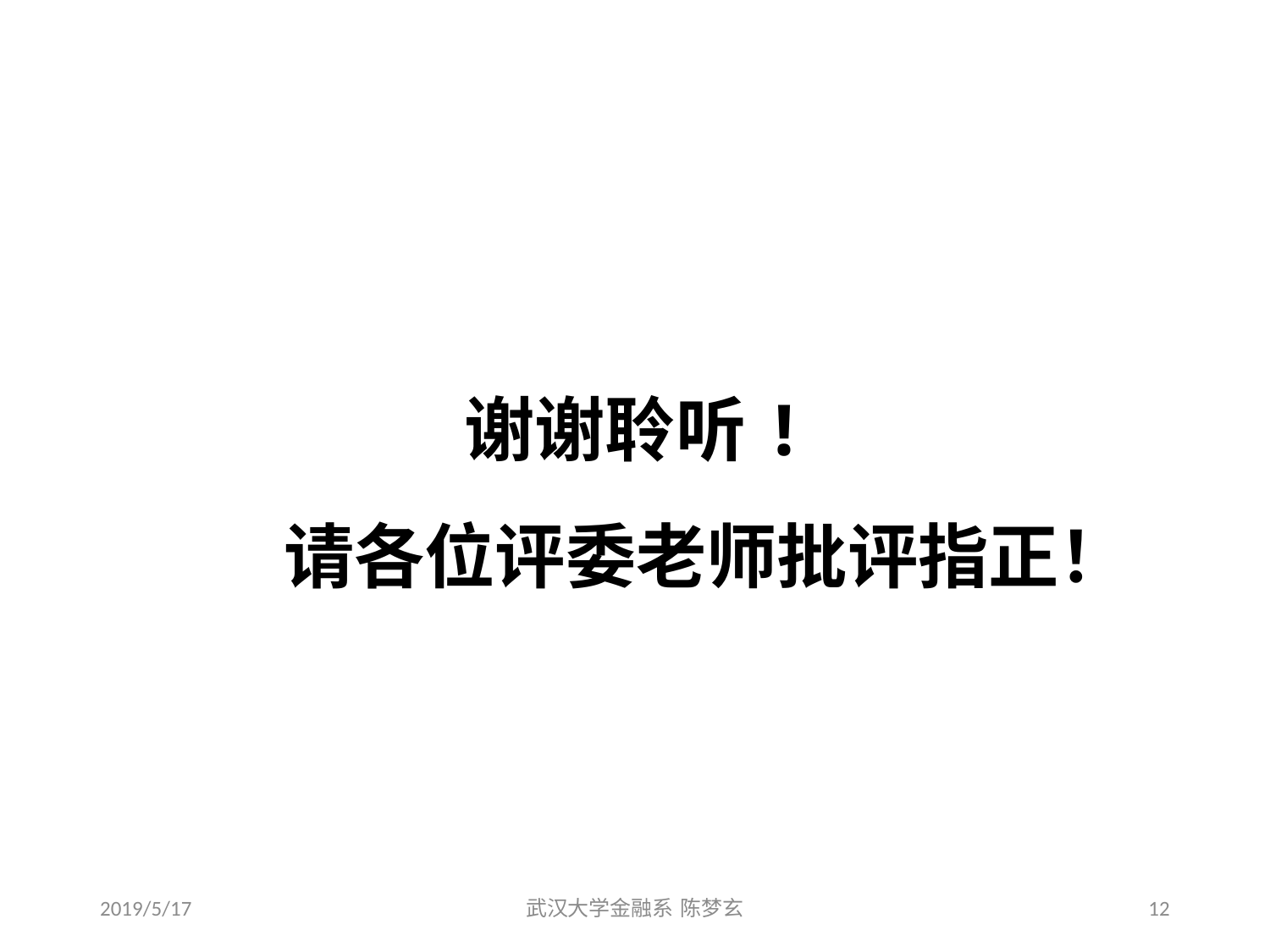

# 谢谢聆听! 请各位评委老师批评指正！
2019/5/17
武汉大学金融系 陈梦玄
12